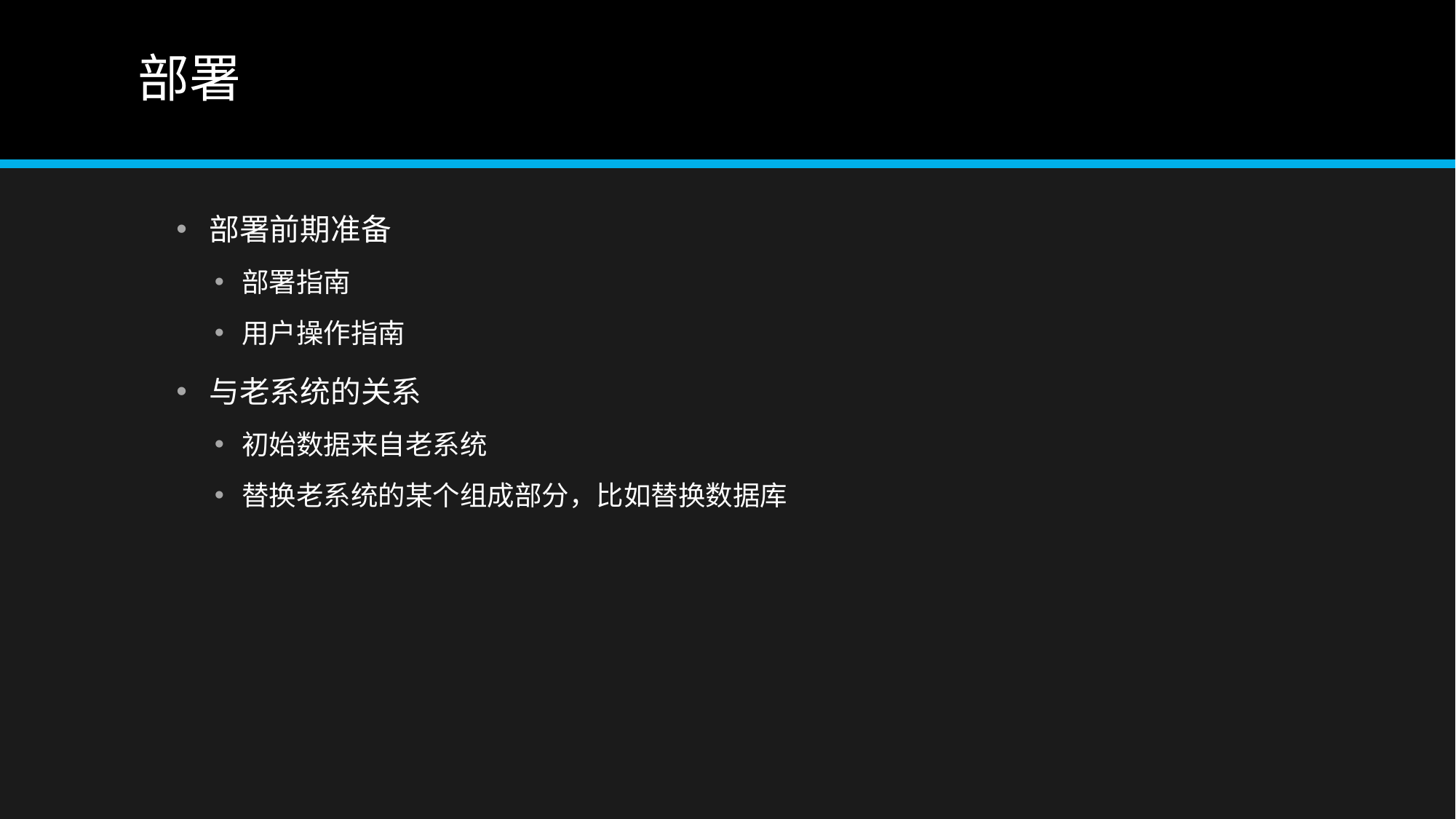

# 部署
部署前期准备
部署指南
用户操作指南
与老系统的关系
初始数据来自老系统
替换老系统的某个组成部分，比如替换数据库